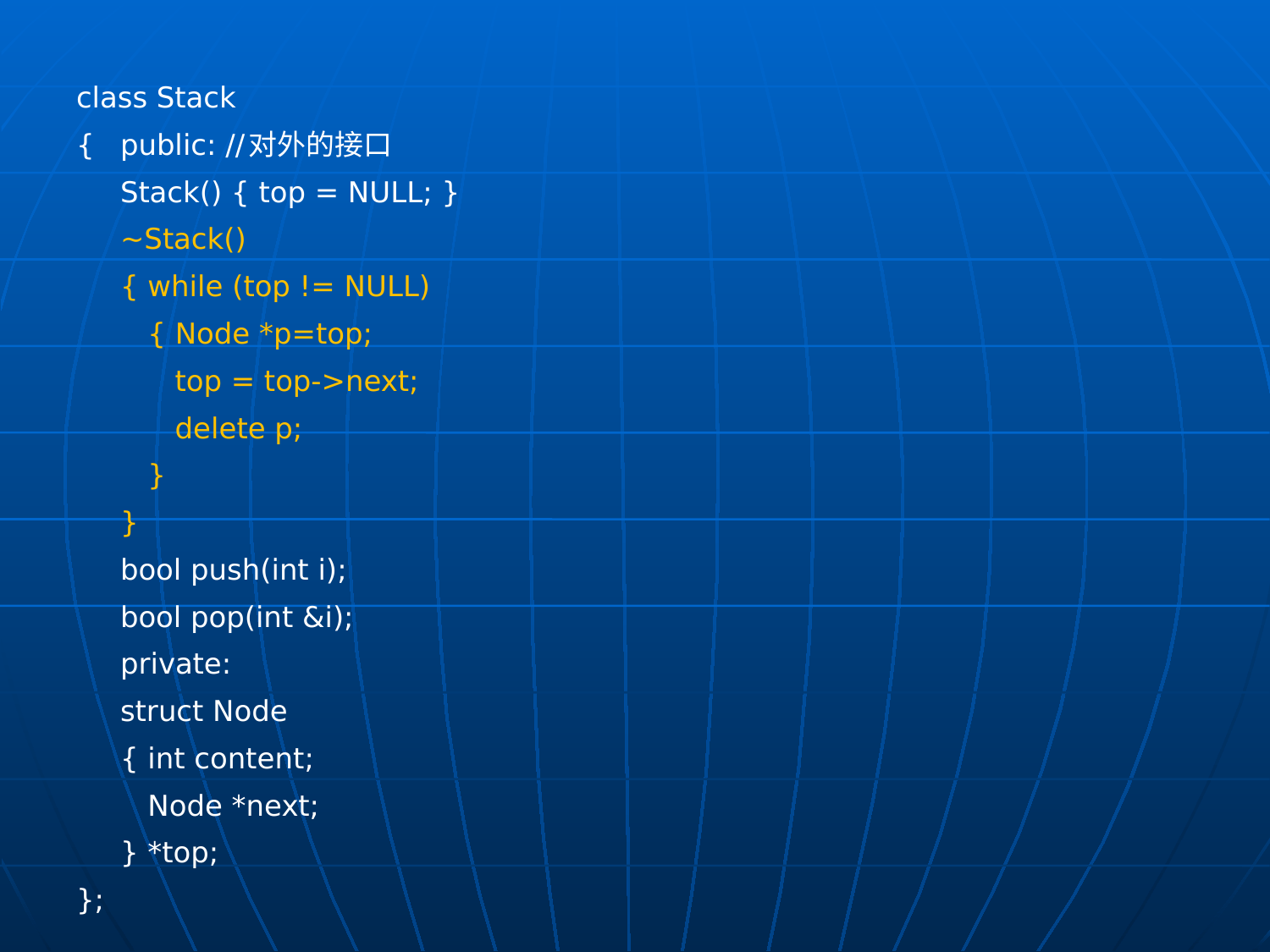

class Stack
{	public: //对外的接口
		Stack() { top = NULL; }
		~Stack()
		{ while (top != NULL)
		   { Node *p=top;
		      top = top->next;
		      delete p;
		   }
		}
		bool push(int i);
		bool pop(int &i);
	private:
		struct Node
		{ int content;
		   Node *next;
		} *top;
};